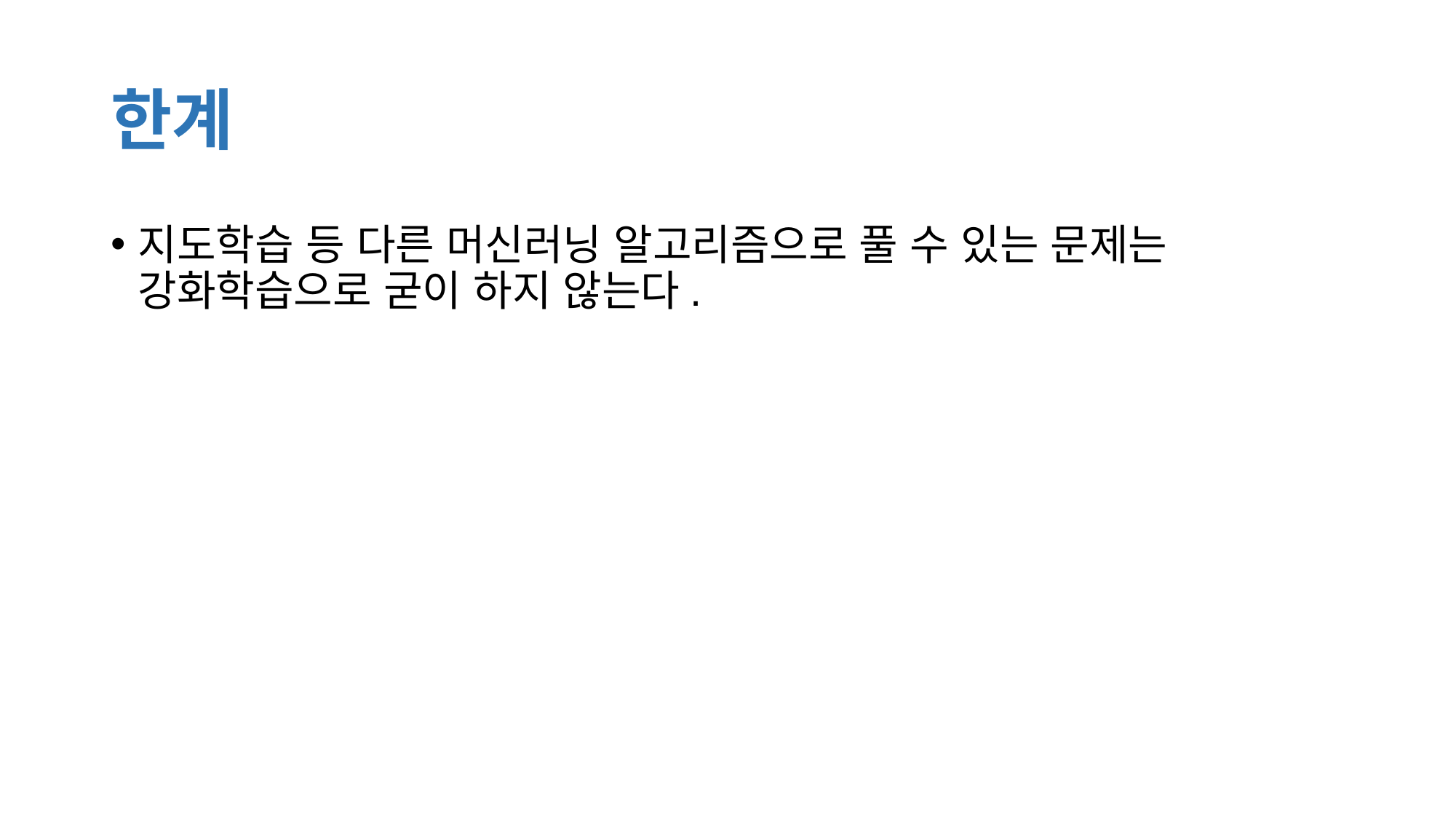

# 한계
지도학습 등 다른 머신러닝 알고리즘으로 풀 수 있는 문제는 강화학습으로 굳이 하지 않는다.